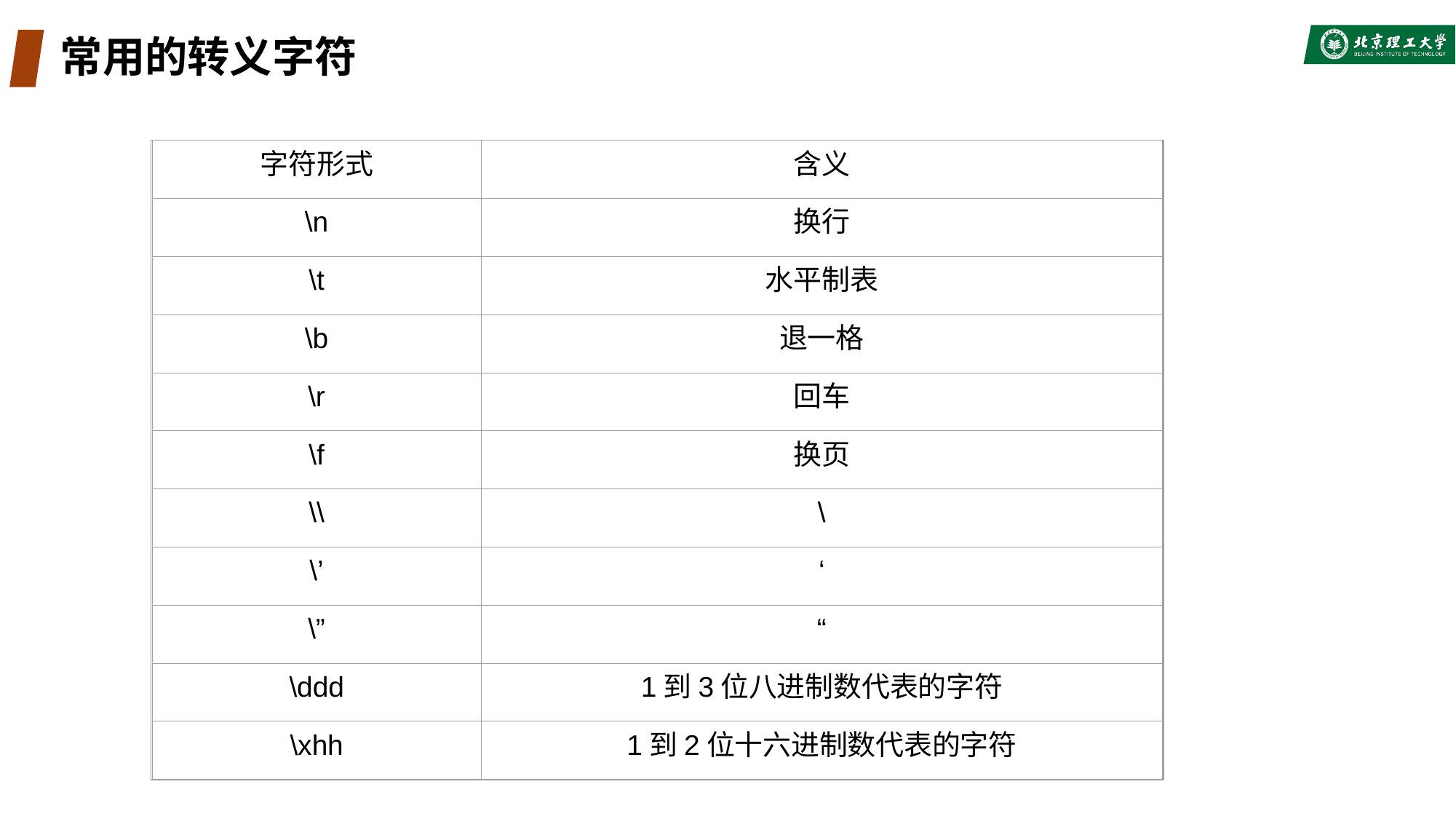

# 常用的转义字符

字符形式

含义

\n

换行

\t

水平制表

\b

退一格

\r

回车

\f

换页

\\

\

\’

‘

\”

“

\ddd

1到3位八进制数代表的字符

\xhh

1到2位十六进制数代表的字符